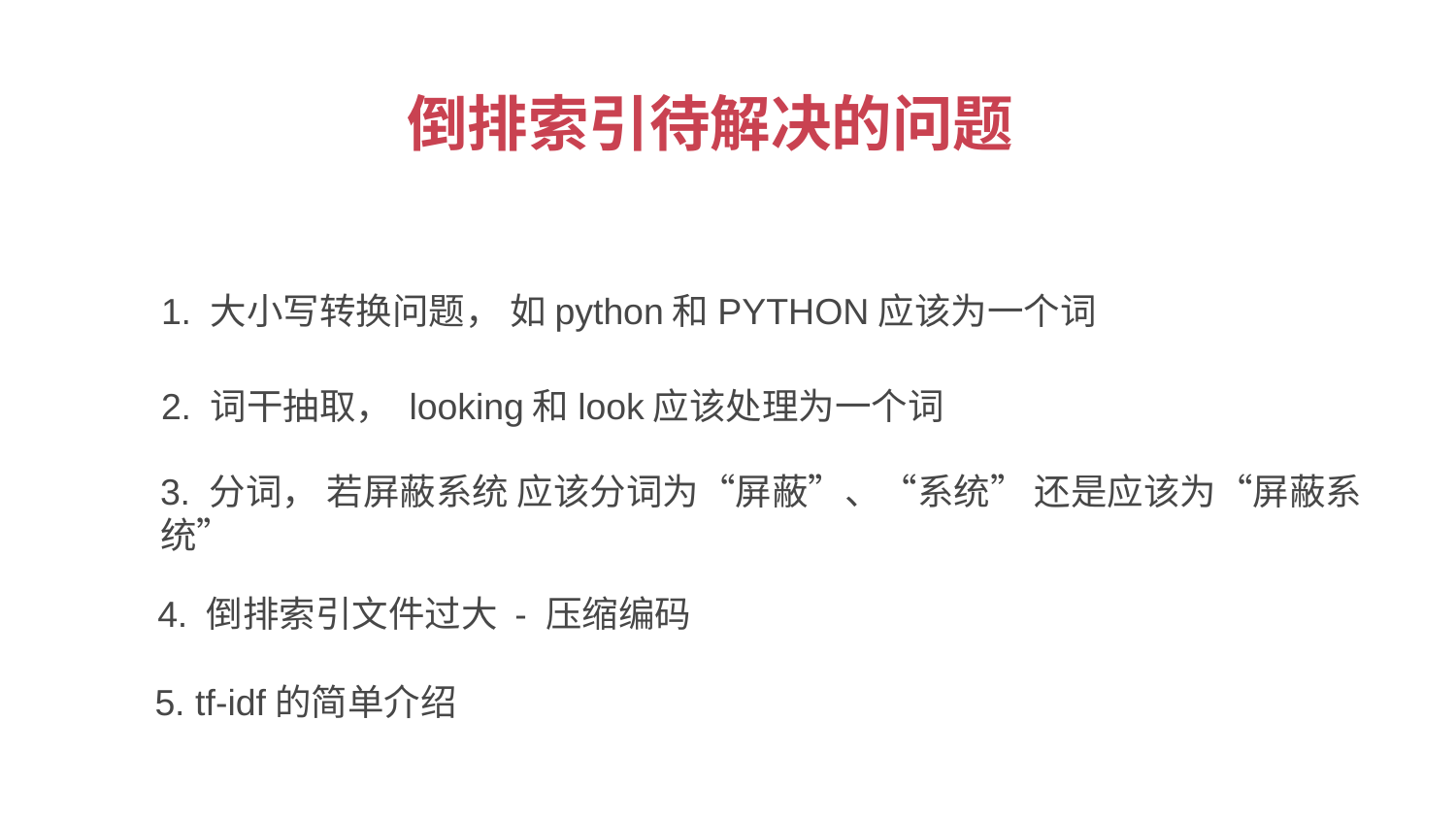

倒排索引待解决的问题
1. 大小写转换问题， 如python和PYTHON应该为一个词
2. 词干抽取， looking和look应该处理为一个词
3. 分词， 若屏蔽系统 应该分词为“屏蔽”、“系统” 还是应该为“屏蔽系 统”
4. 倒排索引文件过大 - 压缩编码
5. tf-idf的简单介绍